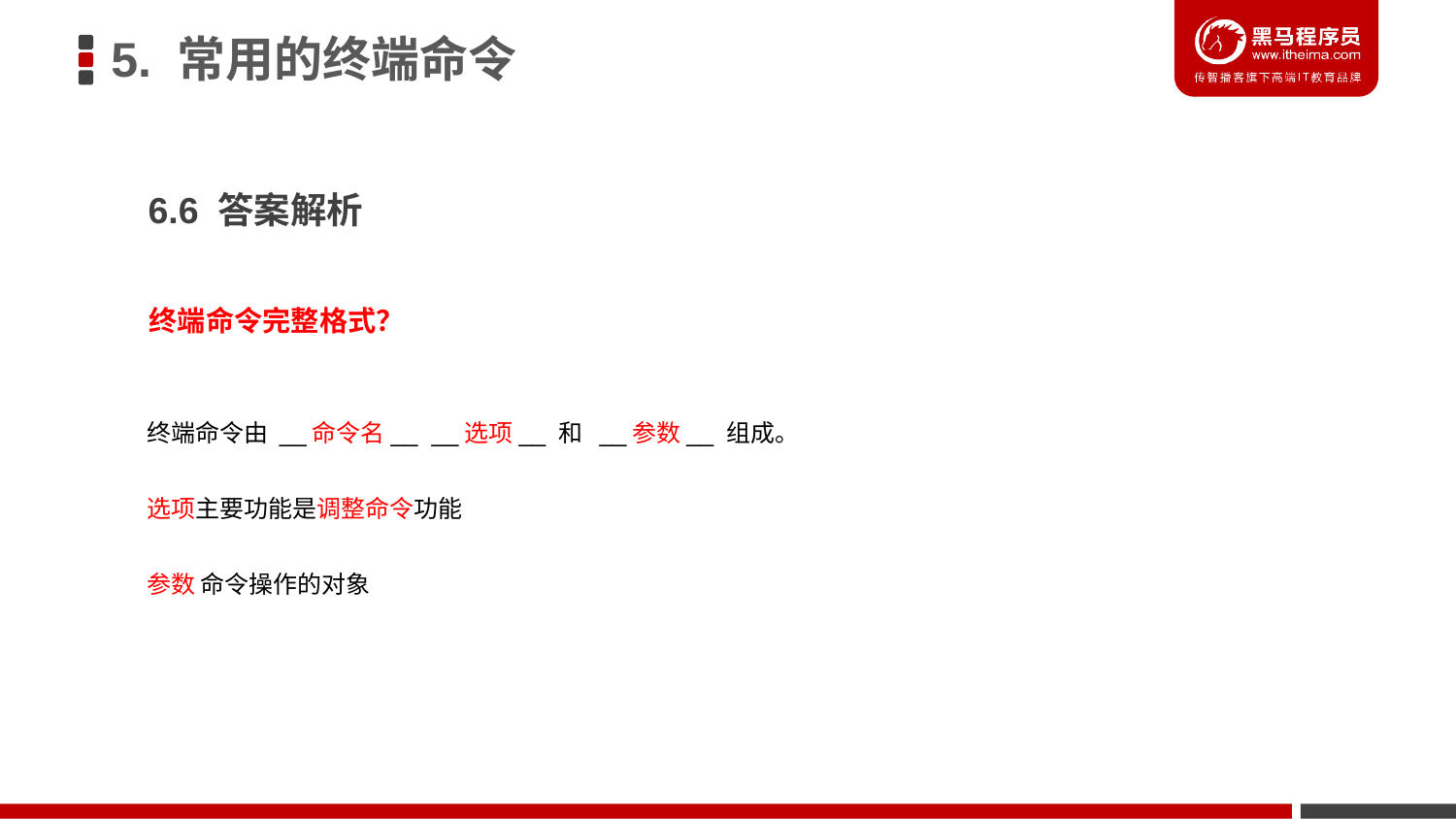

5. 常用的终端命令
6.6 答案解析
终端命令完整格式？
终端命令由 __命令名__  __选项__ 和  __参数__ 组成。

选项主要功能是调整命令功能

参数 命令操作的对象